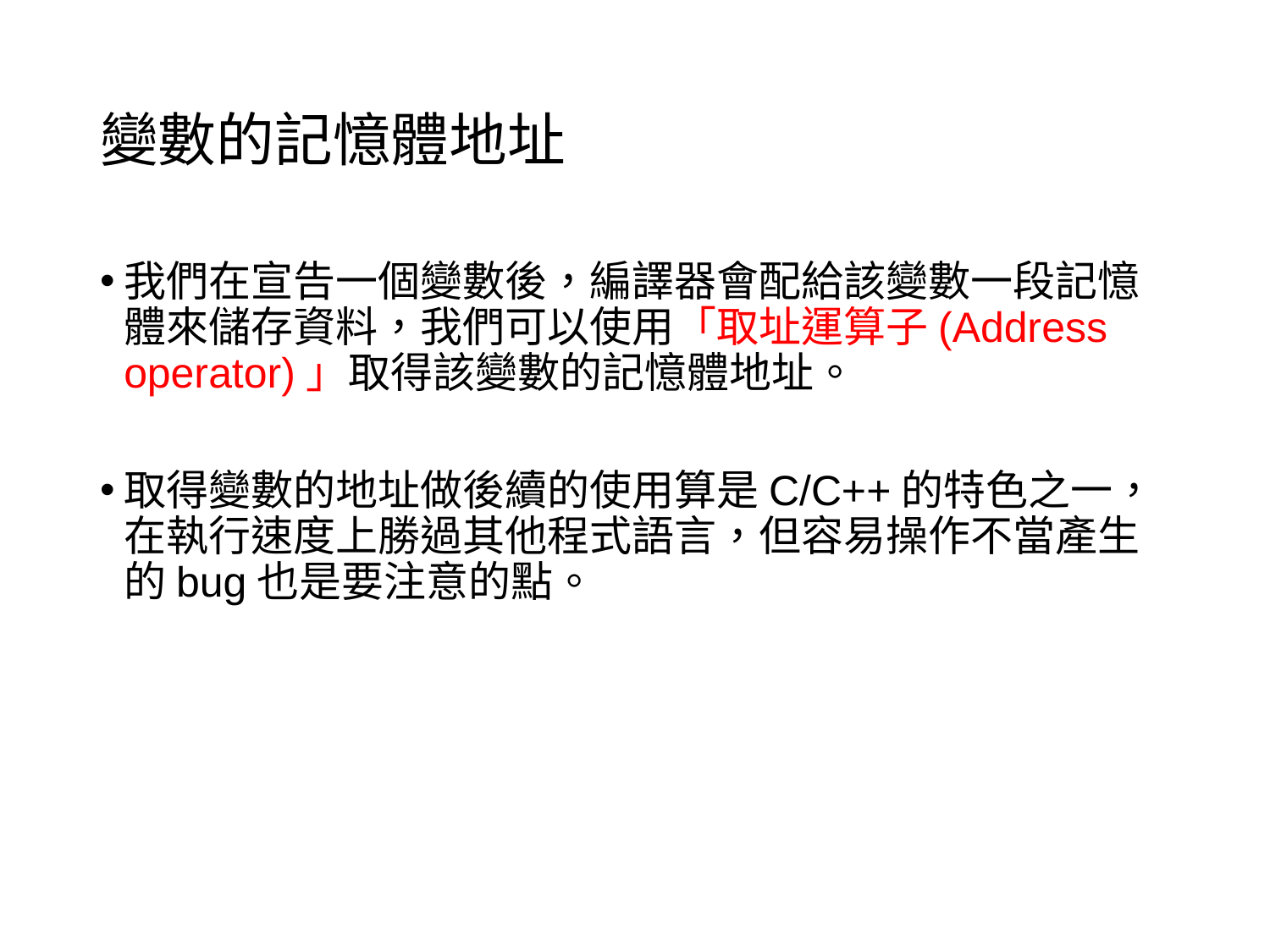

# 變數的記憶體地址
我們在宣告一個變數後，編譯器會配給該變數一段記憶體來儲存資料，我們可以使用「取址運算子(Address operator)」取得該變數的記憶體地址。

取得變數的地址做後續的使用算是C/C++的特色之一，在執行速度上勝過其他程式語言，但容易操作不當產生的bug也是要注意的點。